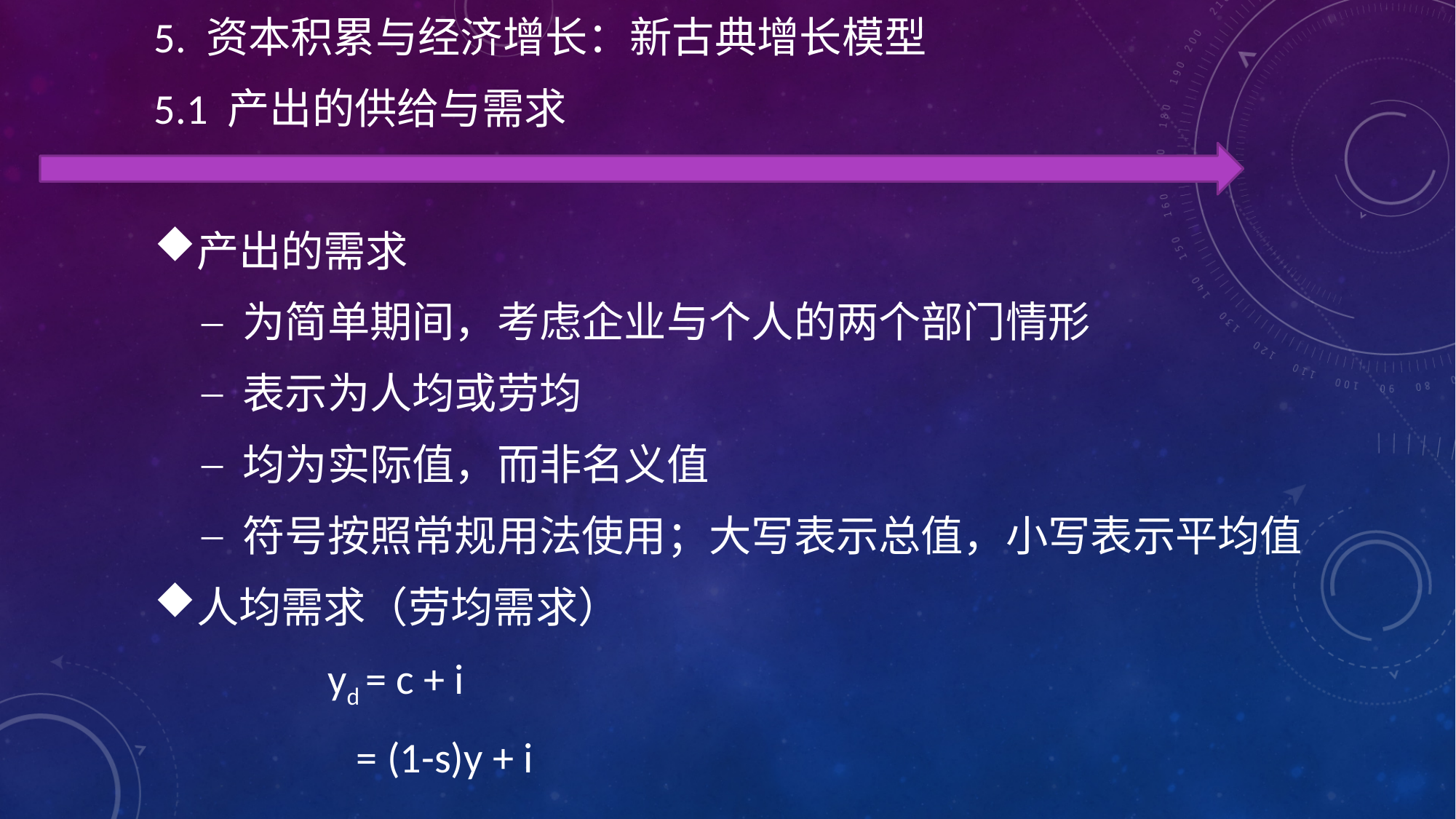

5. 资本积累与经济增长：新古典增长模型
5.1 产出的供给与需求

产出的需求
为简单期间，考虑企业与个人的两个部门情形
表示为人均或劳均
均为实际值，而非名义值
符号按照常规用法使用；大写表示总值，小写表示平均值
人均需求（劳均需求）
                  yd = c + i
                     = (1-s)y + i